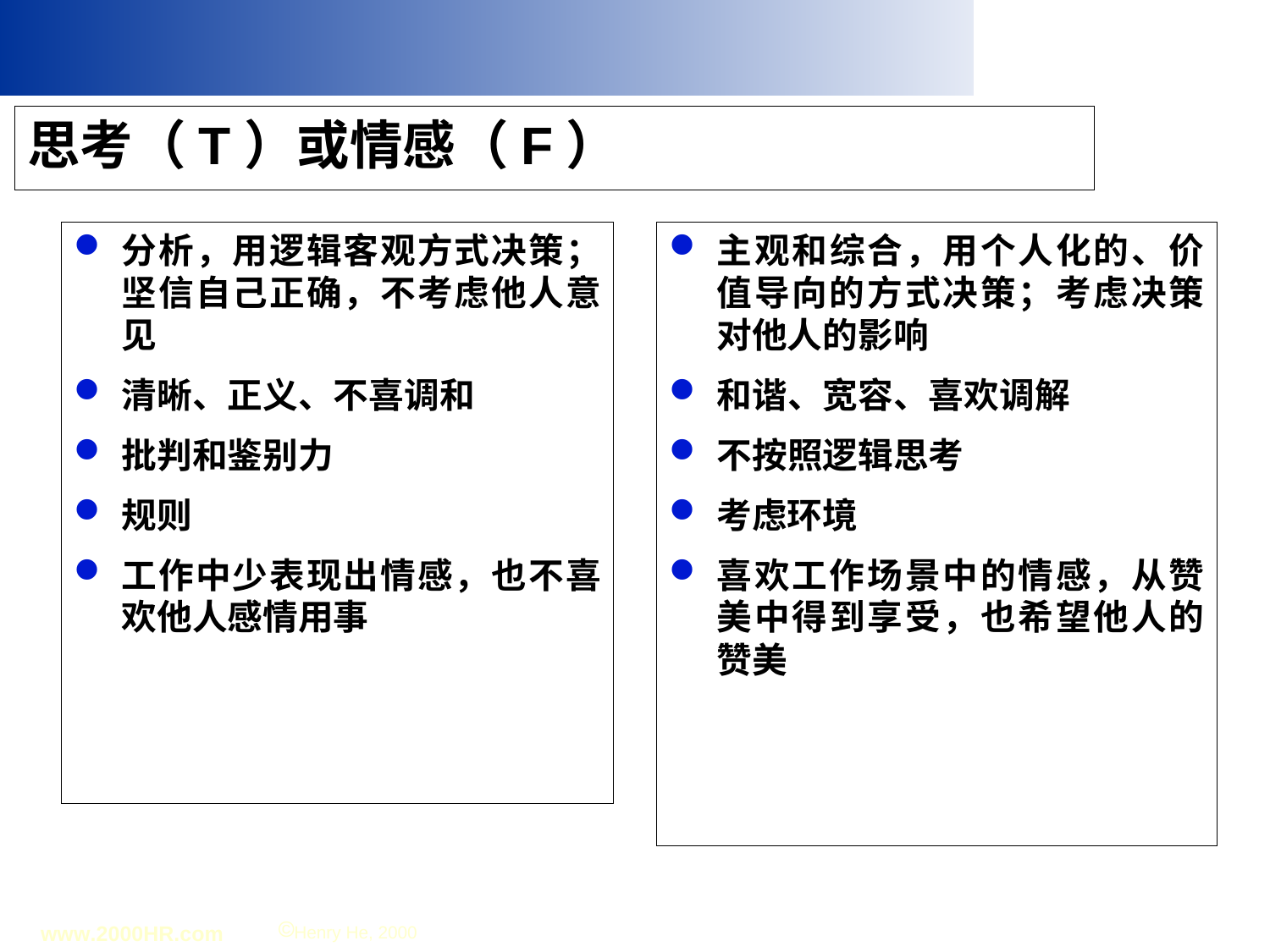

# 思考（T）或情感（F）
分析，用逻辑客观方式决策；坚信自己正确，不考虑他人意见
清晰、正义、不喜调和
批判和鉴别力
规则
工作中少表现出情感，也不喜欢他人感情用事
主观和综合，用个人化的、价值导向的方式决策；考虑决策对他人的影响
和谐、宽容、喜欢调解
不按照逻辑思考
考虑环境
喜欢工作场景中的情感，从赞美中得到享受，也希望他人的赞美